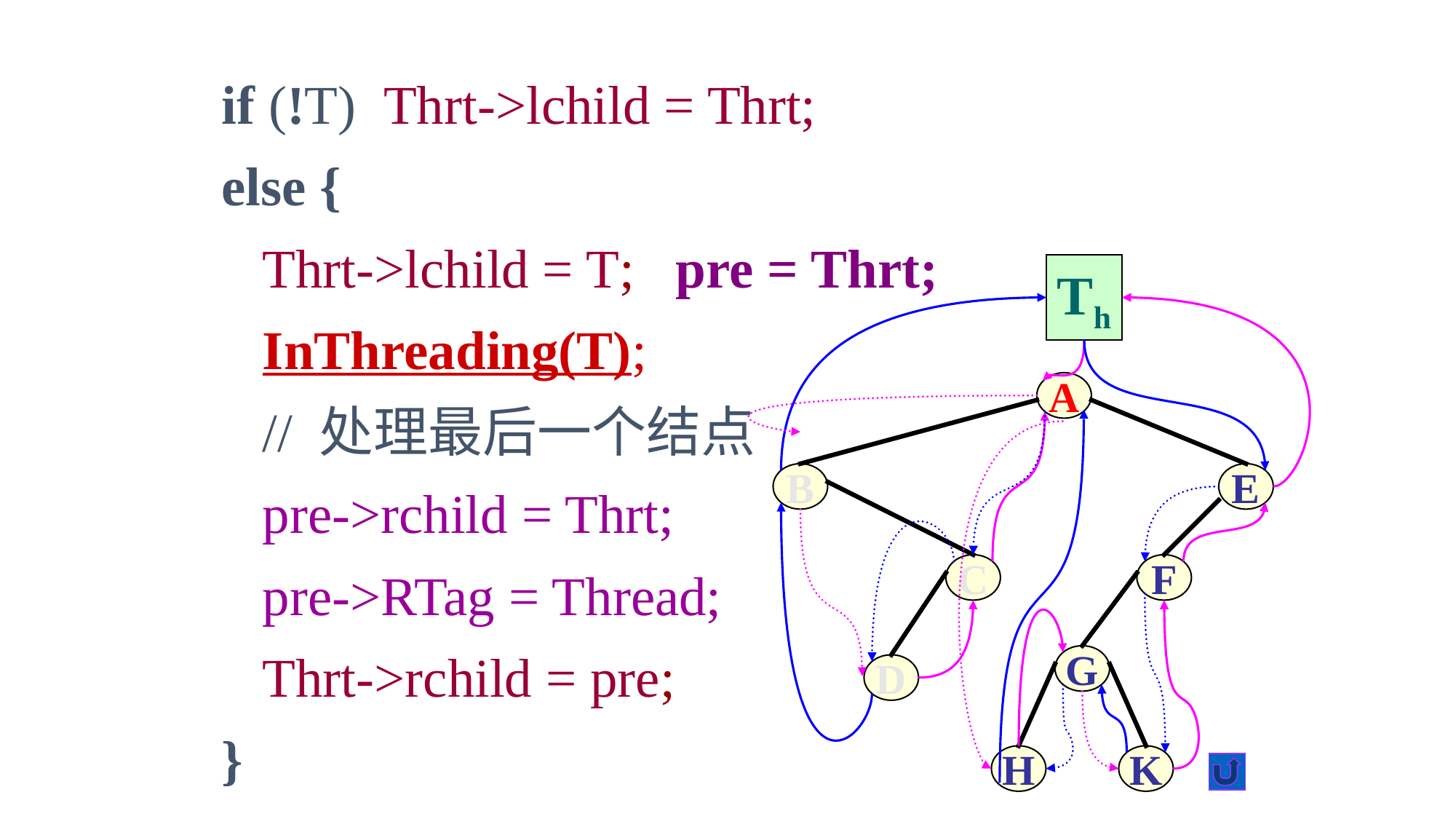

if (!T)  Thrt->lchild = Thrt;
else {
   Thrt->lchild = T;   pre = Thrt;
   InThreading(T);
   // 处理最后一个结点
   pre->rchild = Thrt;
   pre->RTag = Thread;
   Thrt->rchild = pre;
}
Th
A

B
E

C
F

G
D

H
K